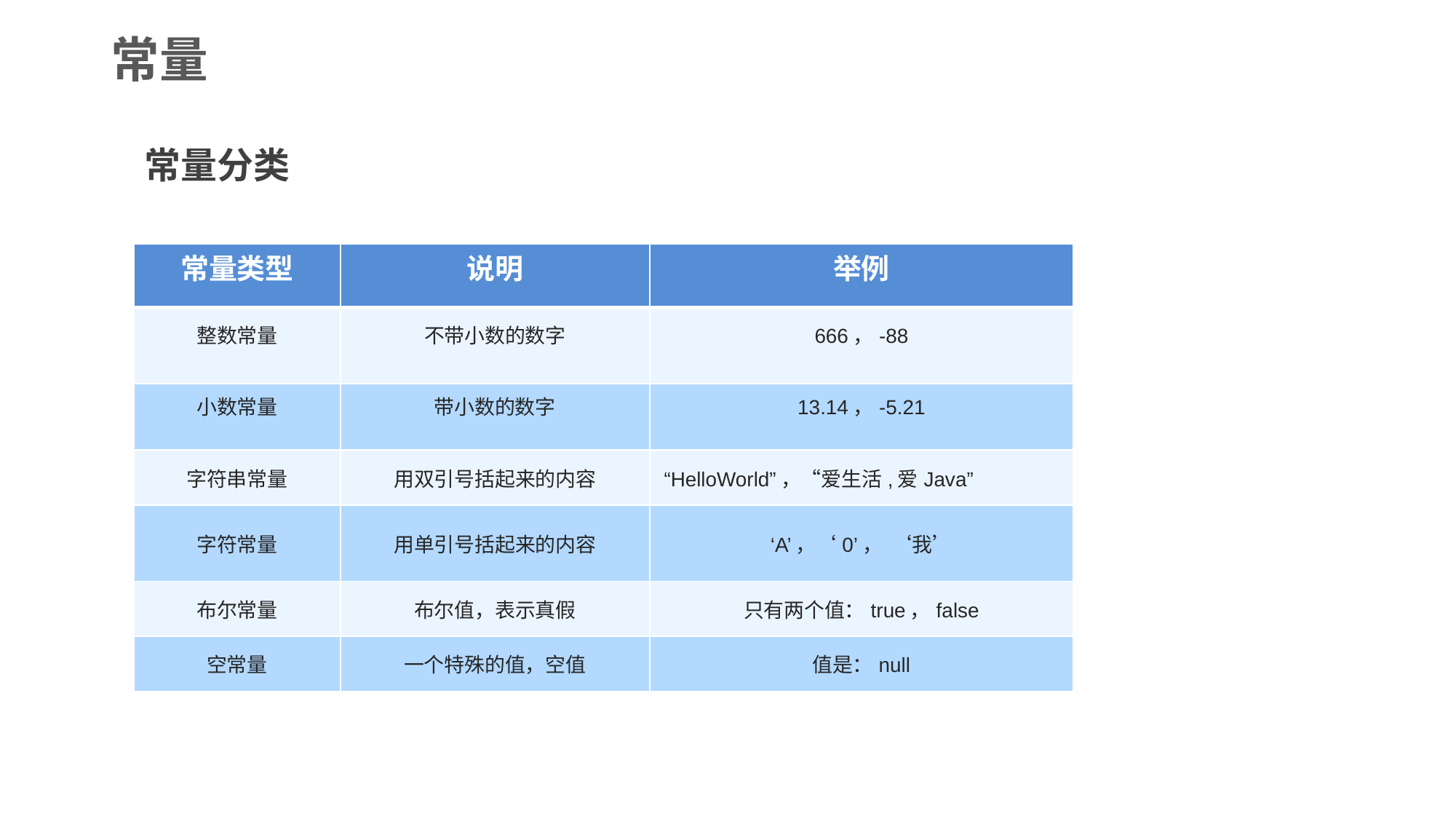

常量
常量分类
| 常量类型 | 说明 | 举例 |
| --- | --- | --- |
| 整数常量 | 不带小数的数字 | 666，-88 |
| 小数常量 | 带小数的数字 | 13.14，-5.21 |
| 字符串常量 | 用双引号括起来的内容 | “HelloWorld”，“爱生活,爱Java” |
| 字符常量 | 用单引号括起来的内容 | ‘A’，‘0’， ‘我’ |
| 布尔常量 | 布尔值，表示真假 | 只有两个值：true，false |
| 空常量 | 一个特殊的值，空值 | 值是：null |